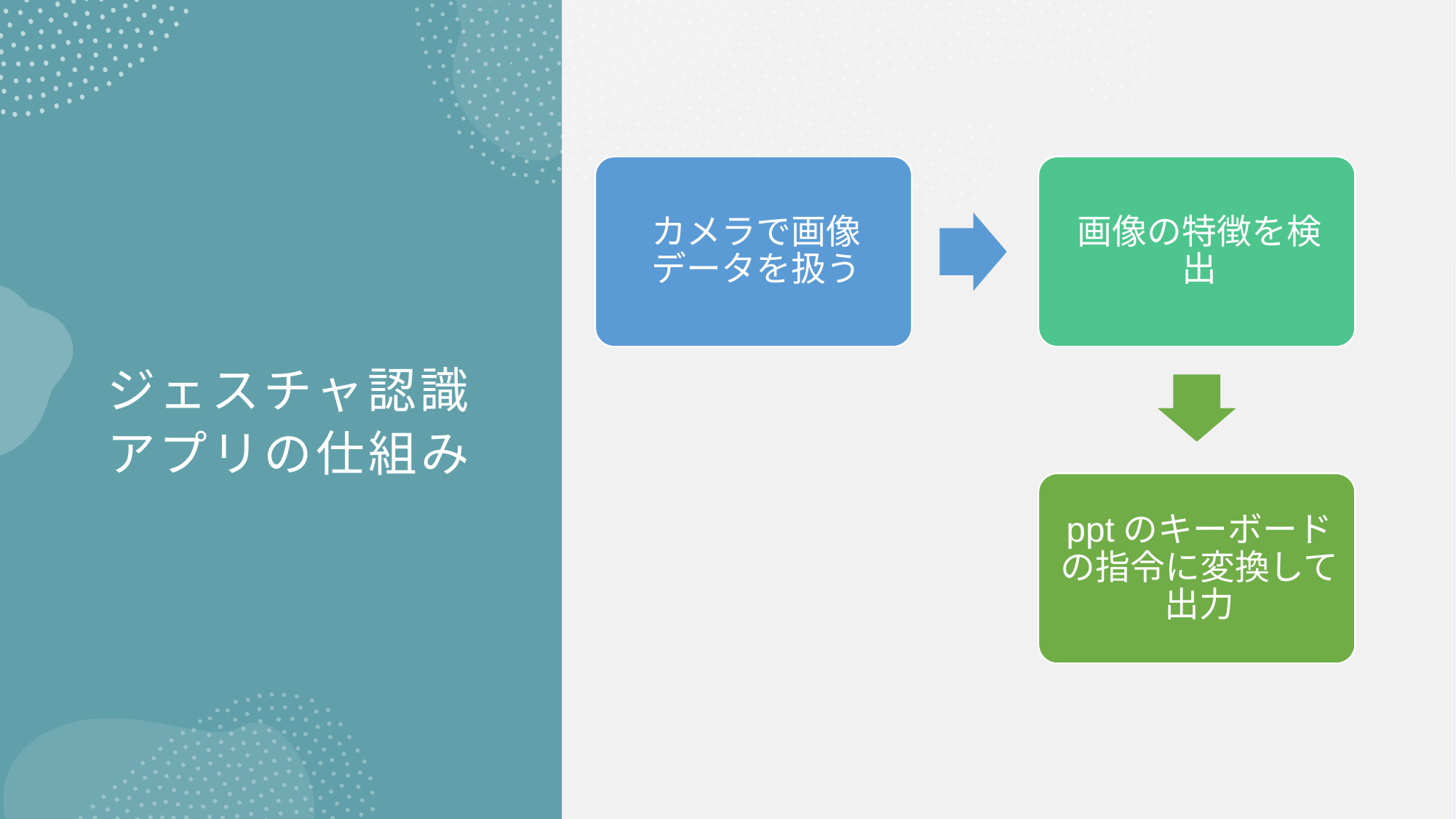

カメラで画像データを扱う

画像の特徴を検出

pptのキーボードの指令に変換して出力
# ジェスチャ認識アプリの仕組み